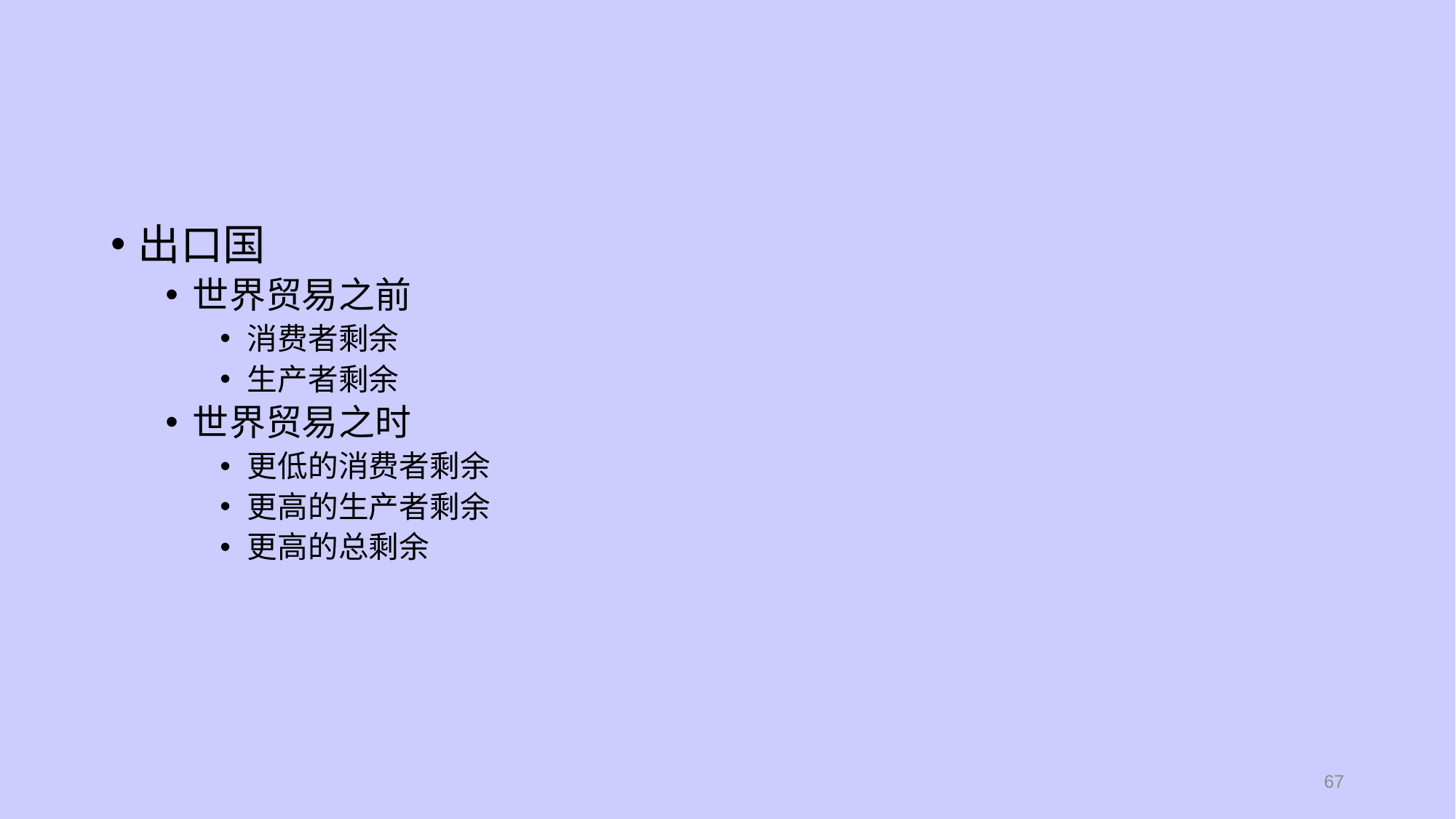

#
出口国
世界贸易之前
消费者剩余
生产者剩余
世界贸易之时
更低的消费者剩余
更高的生产者剩余
更高的总剩余

67